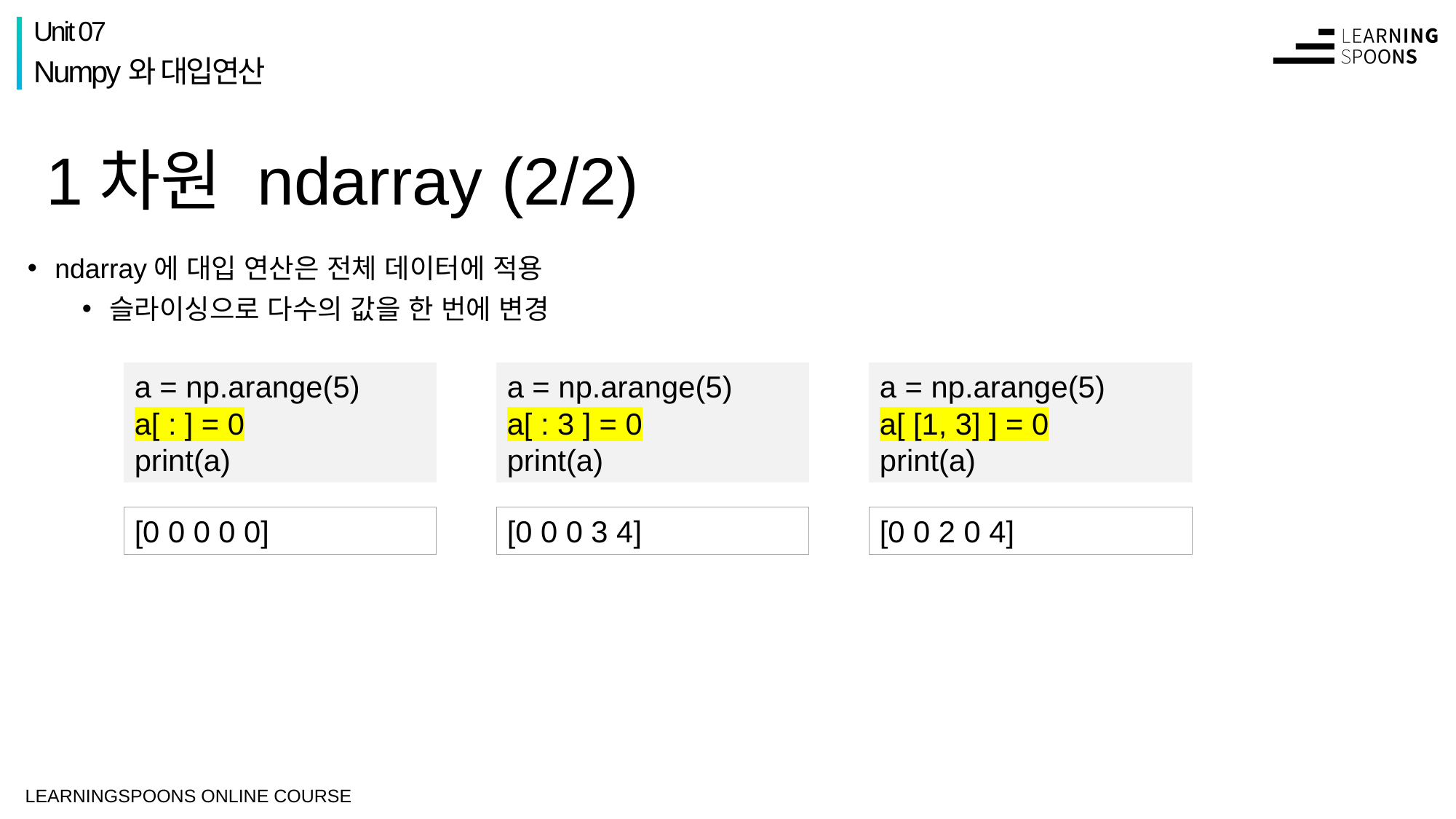

Unit 07
Numpy와 대입연산
# 1차원 ndarray (2/2)
ndarray에 대입 연산은 전체 데이터에 적용
슬라이싱으로 다수의 값을 한 번에 변경
a = np.arange(5)
a[ : ] = 0
print(a)
a = np.arange(5)
a[ : 3 ] = 0
print(a)
a = np.arange(5)
a[ [1, 3] ] = 0
print(a)
[0 0 0 0 0]
[0 0 0 3 4]
[0 0 2 0 4]